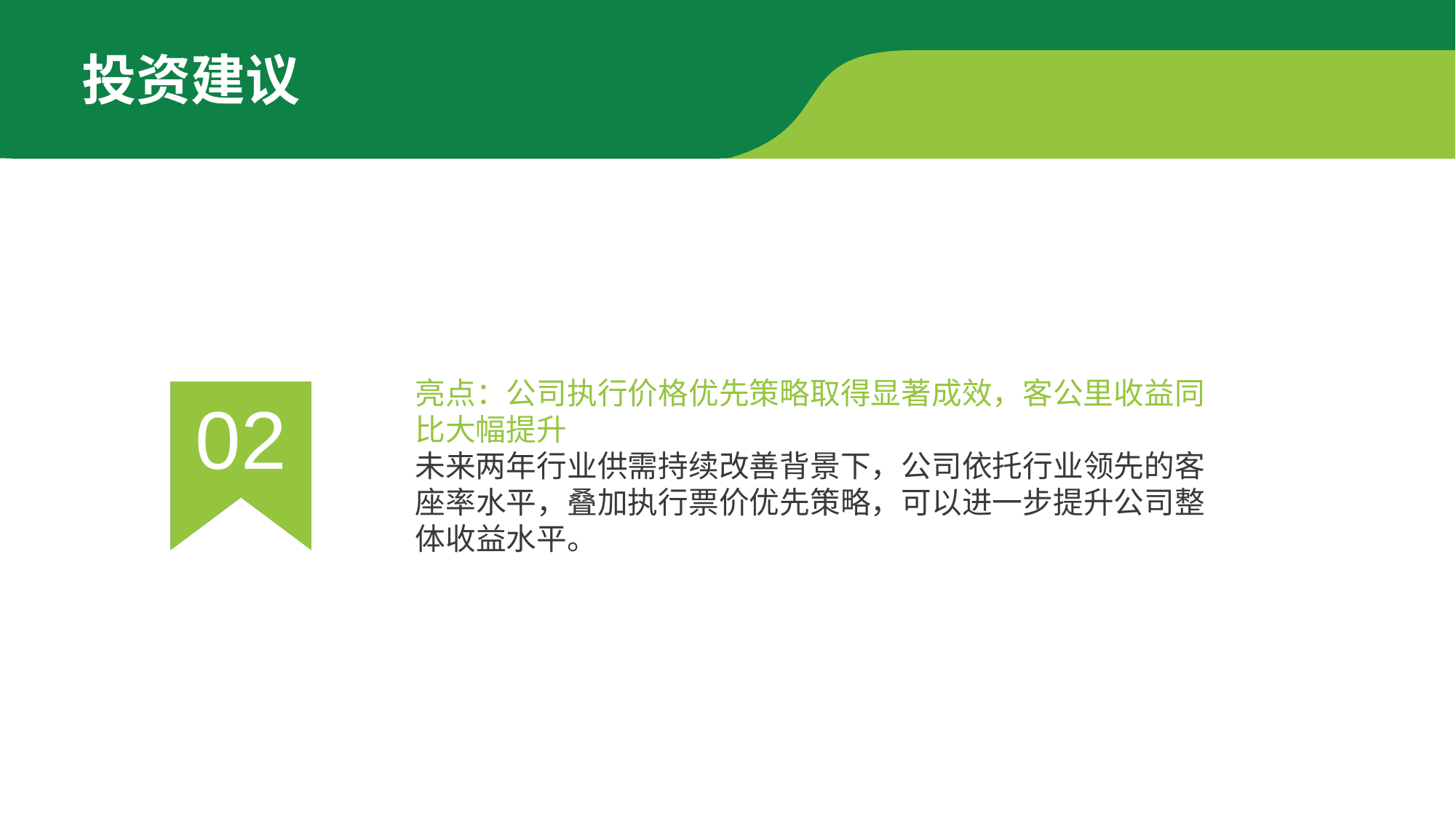

投资建议

亮点：公司执行价格优先策略取得显著成效，客公里收益同比大幅提升
未来两年行业供需持续改善背景下，公司依托行业领先的客座率水平，叠加执行票价优先策略，可以进一步提升公司整体收益水平。
01
02